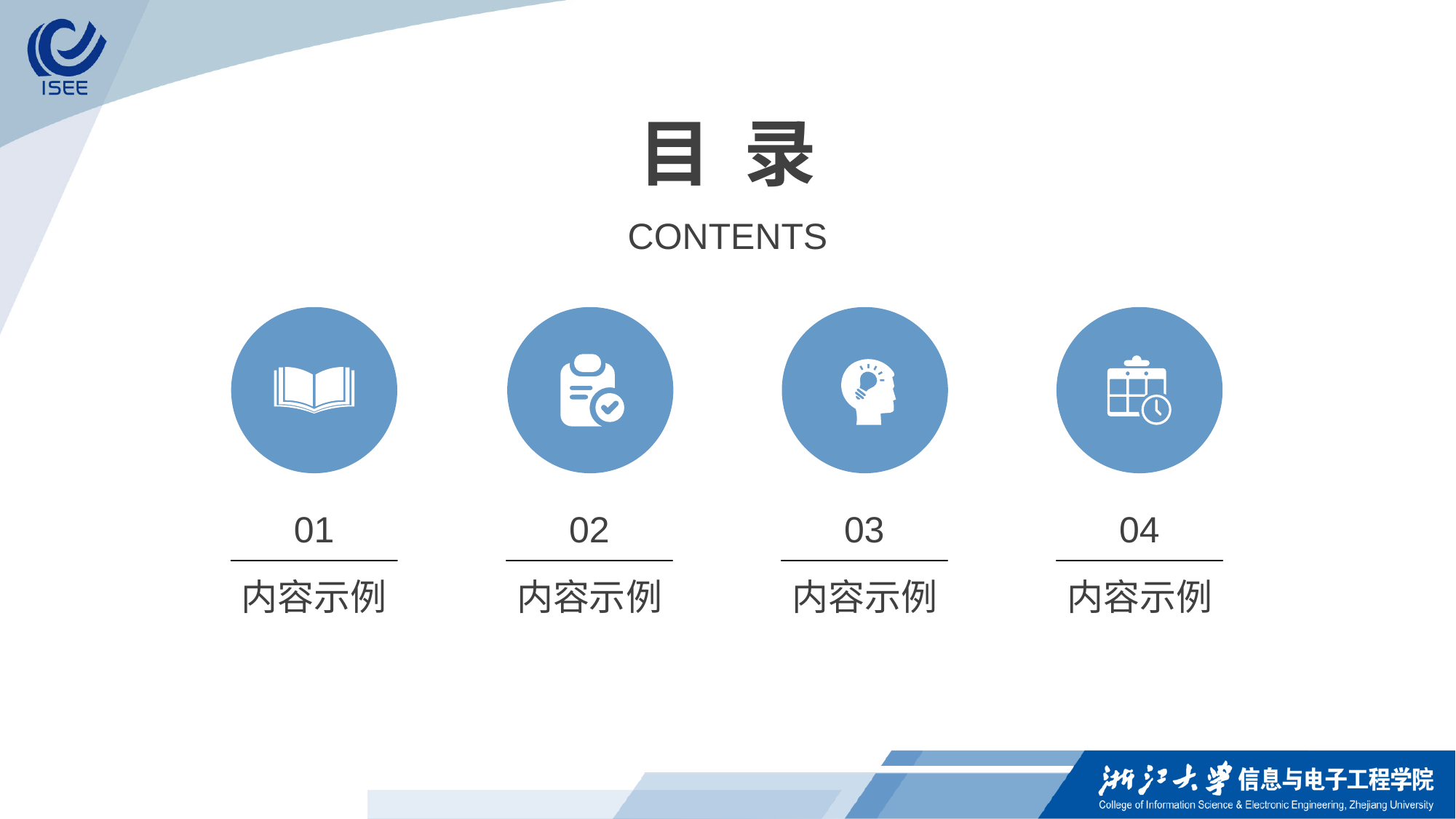

目  录
CONTENTS

01
内容示例
02
内容示例
03
内容示例
04
内容示例